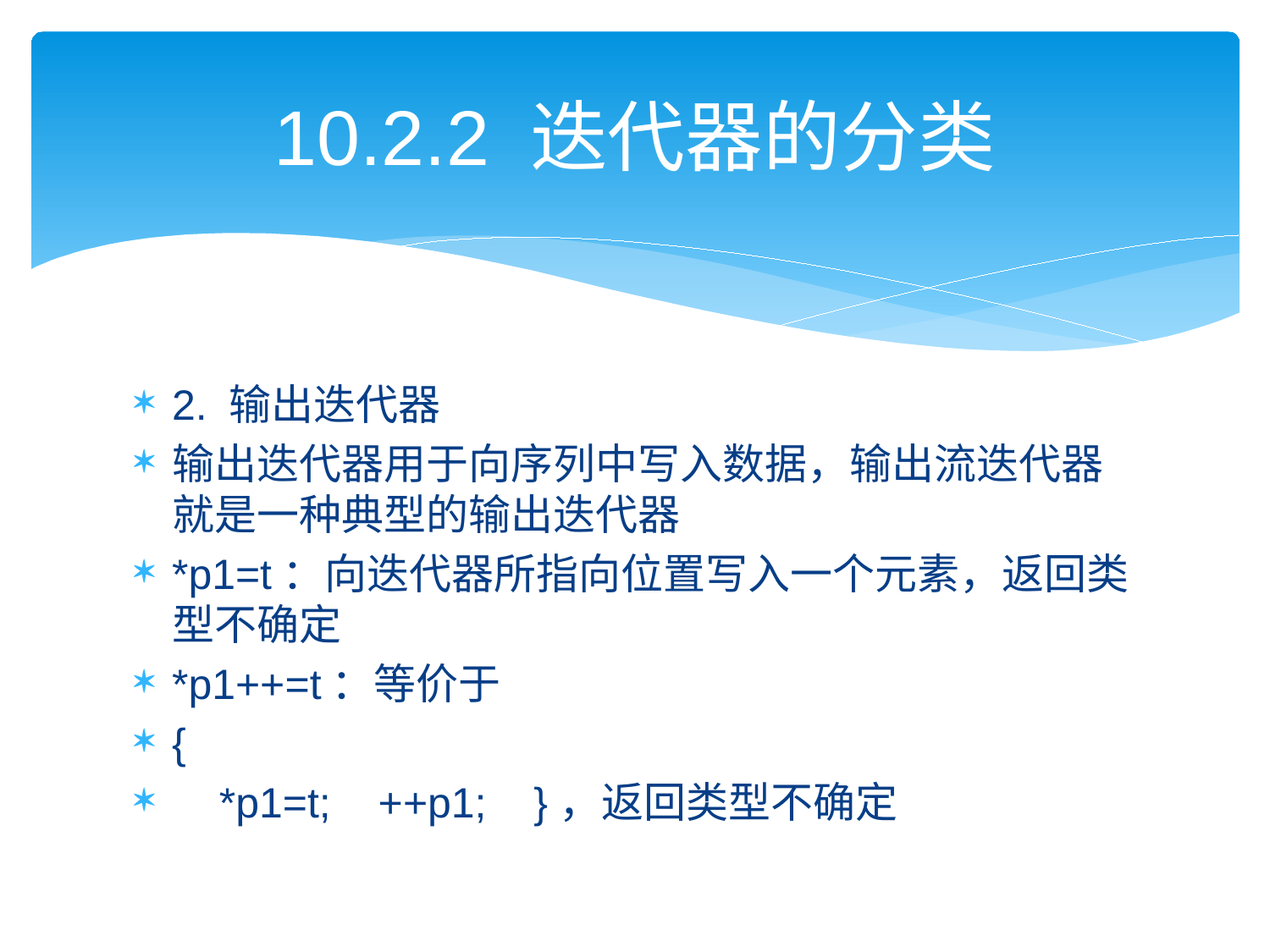

# 10.2.2 迭代器的分类
2. 输出迭代器
输出迭代器用于向序列中写入数据，输出流迭代器就是一种典型的输出迭代器
*p1=t：向迭代器所指向位置写入一个元素，返回类型不确定
*p1++=t：等价于
{
    *p1=t;    ++p1;    }，返回类型不确定